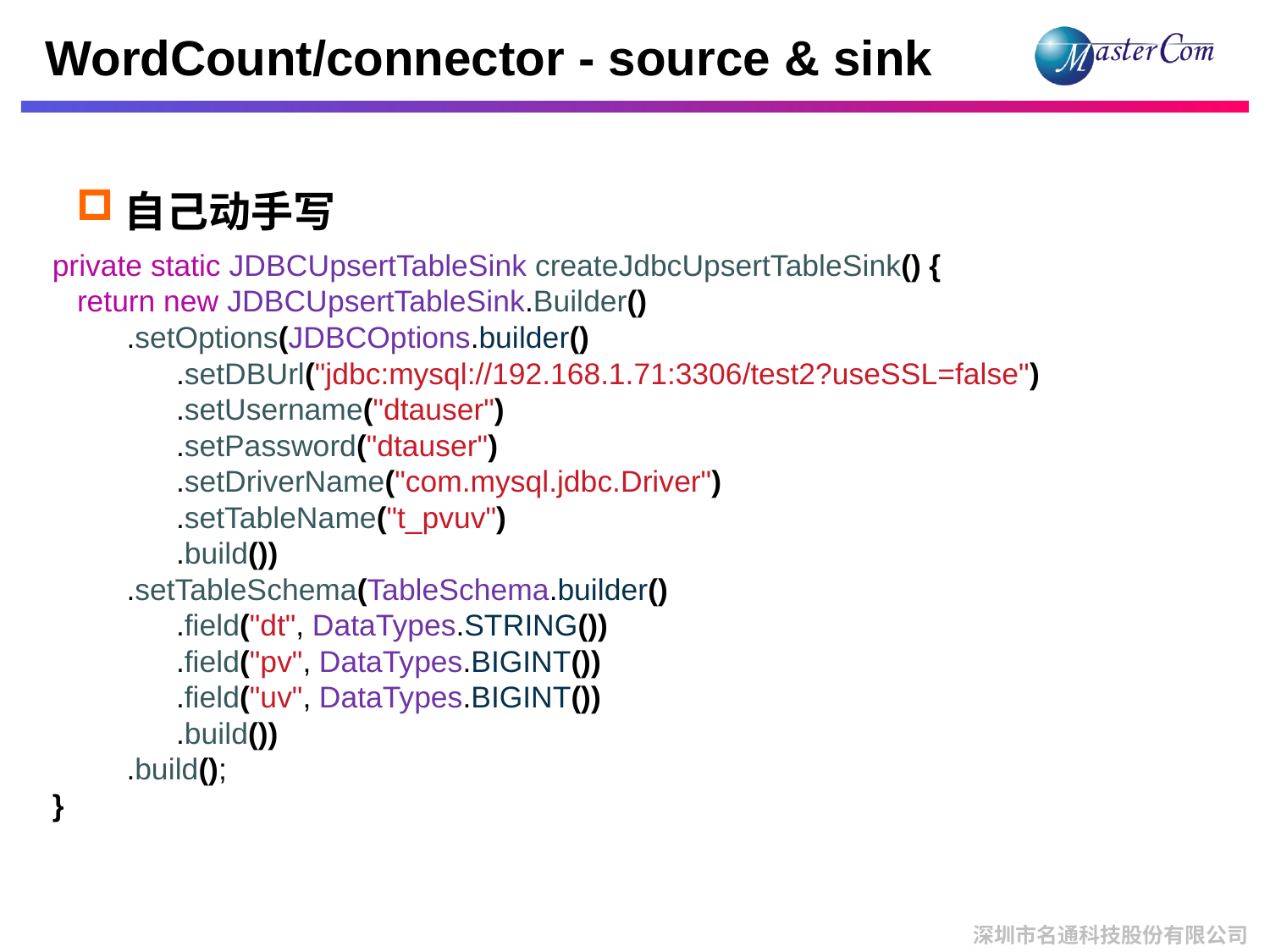

# WordCount/connector - source & sink
自己动手写
private static JDBCUpsertTableSink createJdbcUpsertTableSink() {
   return new JDBCUpsertTableSink.Builder()
         .setOptions(JDBCOptions.builder()
               .setDBUrl("jdbc:mysql://192.168.1.71:3306/test2?useSSL=false")
               .setUsername("dtauser")
               .setPassword("dtauser")
               .setDriverName("com.mysql.jdbc.Driver")
               .setTableName("t_pvuv")
               .build())
         .setTableSchema(TableSchema.builder()
               .field("dt", DataTypes.STRING())
               .field("pv", DataTypes.BIGINT())
               .field("uv", DataTypes.BIGINT())
               .build())
         .build();
}